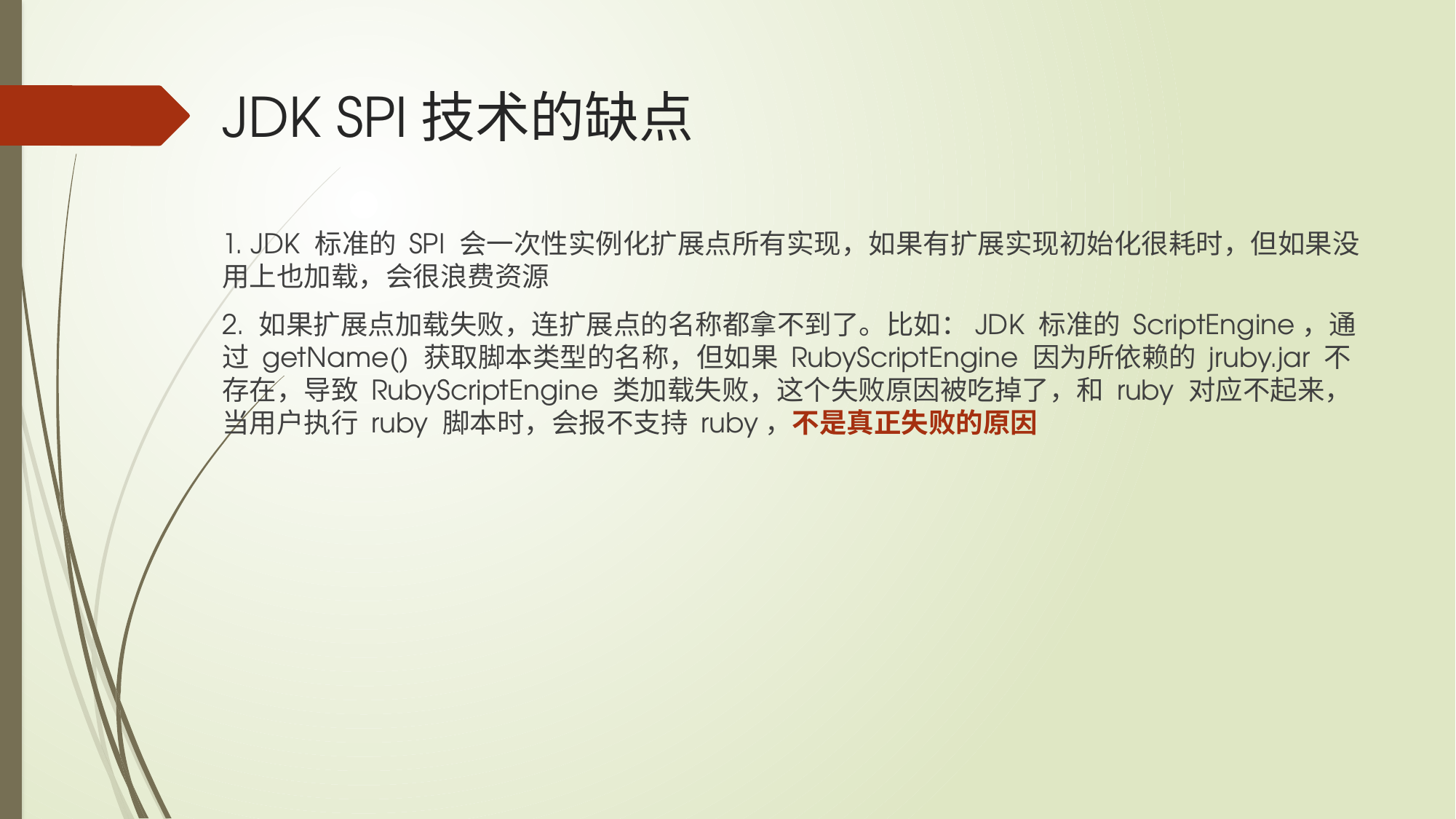

# JDK SPI技术的缺点
1. JDK 标准的 SPI 会一次性实例化扩展点所有实现，如果有扩展实现初始化很耗时，但如果没用上也加载，会很浪费资源
2. 如果扩展点加载失败，连扩展点的名称都拿不到了。比如：JDK 标准的 ScriptEngine，通过 getName() 获取脚本类型的名称，但如果 RubyScriptEngine 因为所依赖的 jruby.jar 不存在，导致 RubyScriptEngine 类加载失败，这个失败原因被吃掉了，和 ruby 对应不起来，当用户执行 ruby 脚本时，会报不支持 ruby，不是真正失败的原因